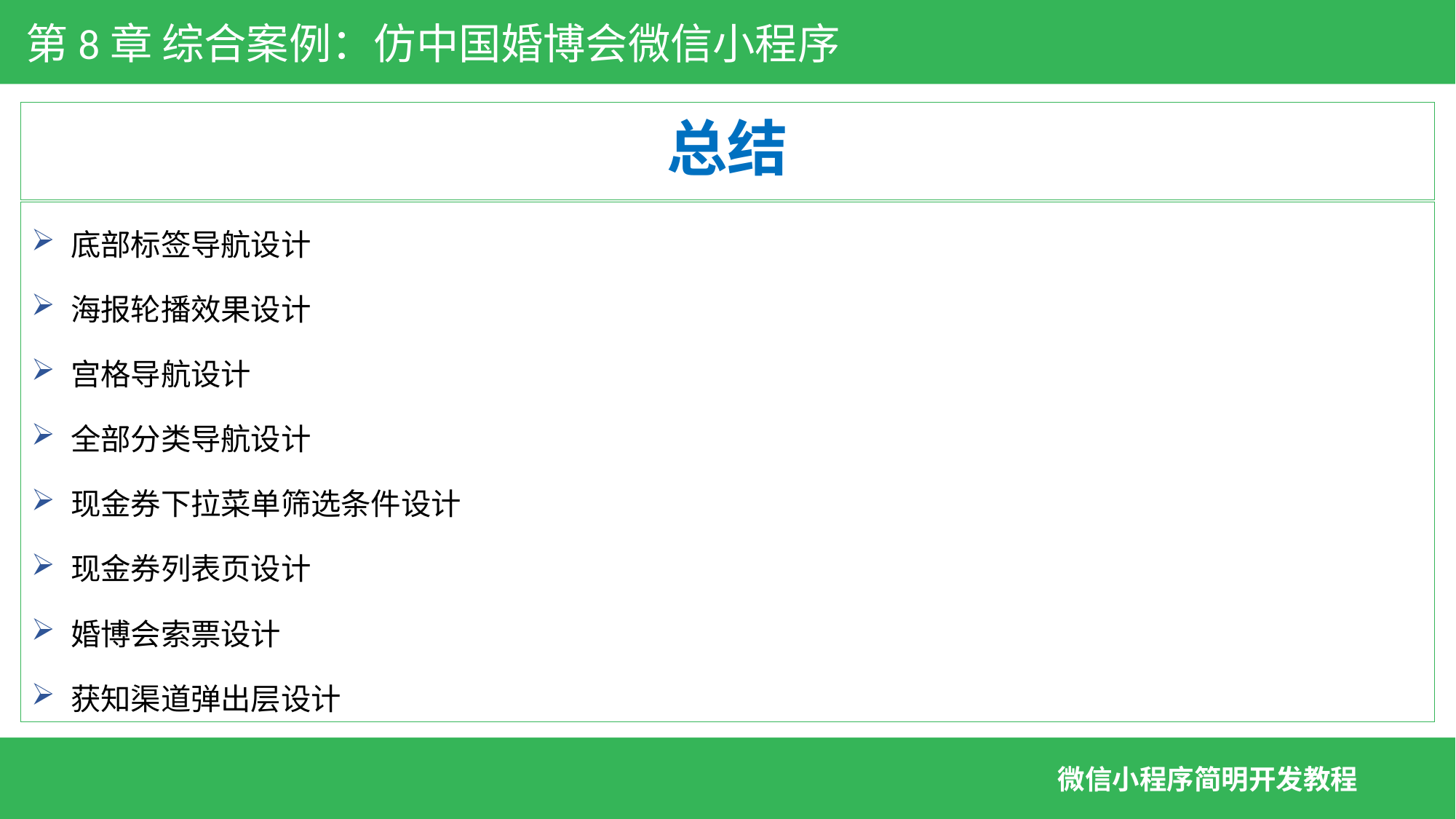

第8章 综合案例：仿中国婚博会微信小程序

# 总结
 底部标签导航设计
 海报轮播效果设计
 宫格导航设计
 全部分类导航设计
 现金券下拉菜单筛选条件设计
 现金券列表页设计
 婚博会索票设计
 获知渠道弹出层设计

微信小程序简明开发教程